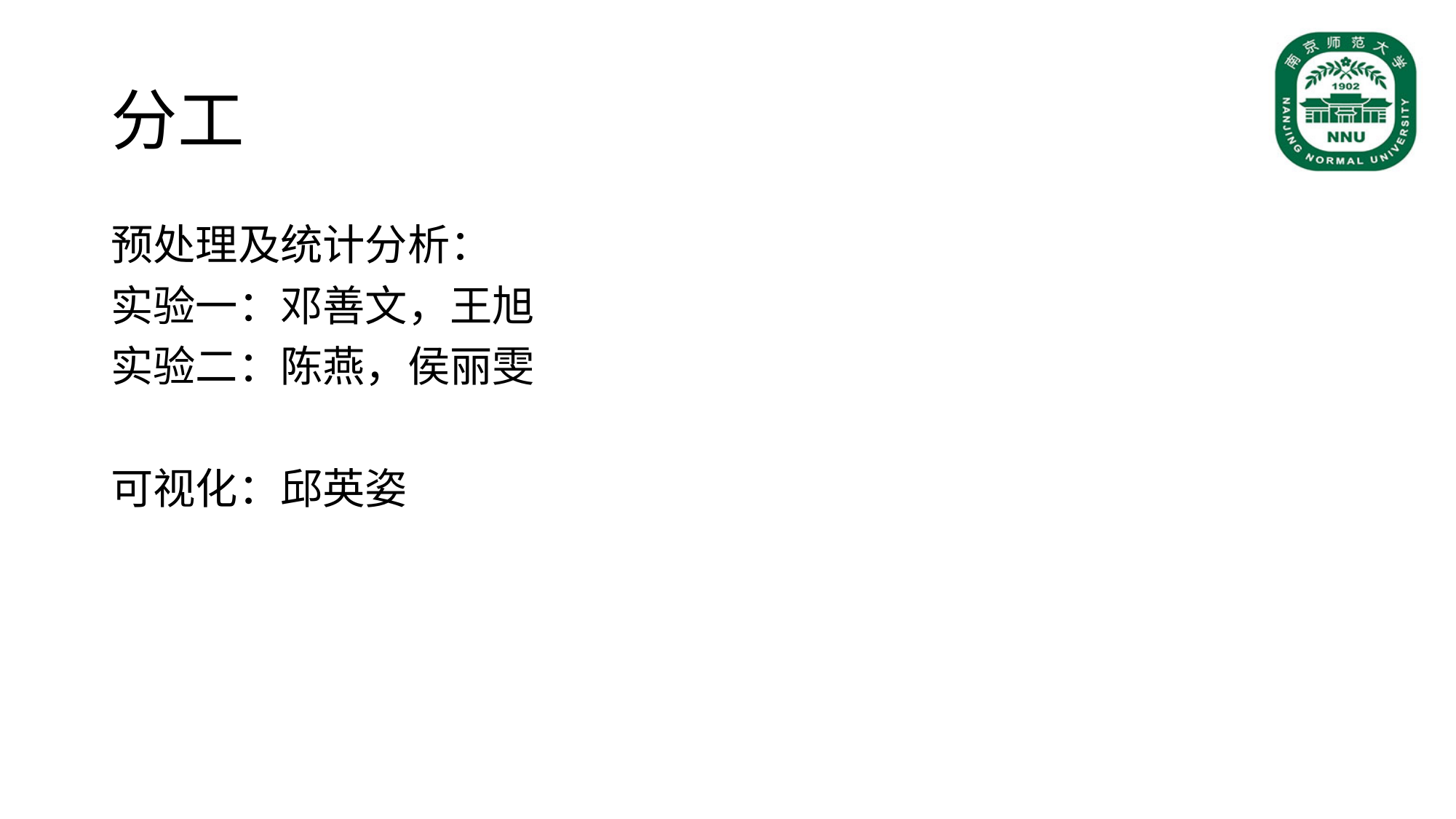

# 分工
预处理及统计分析：
实验一：邓善文，王旭
实验二：陈燕，侯丽雯

可视化：邱英姿